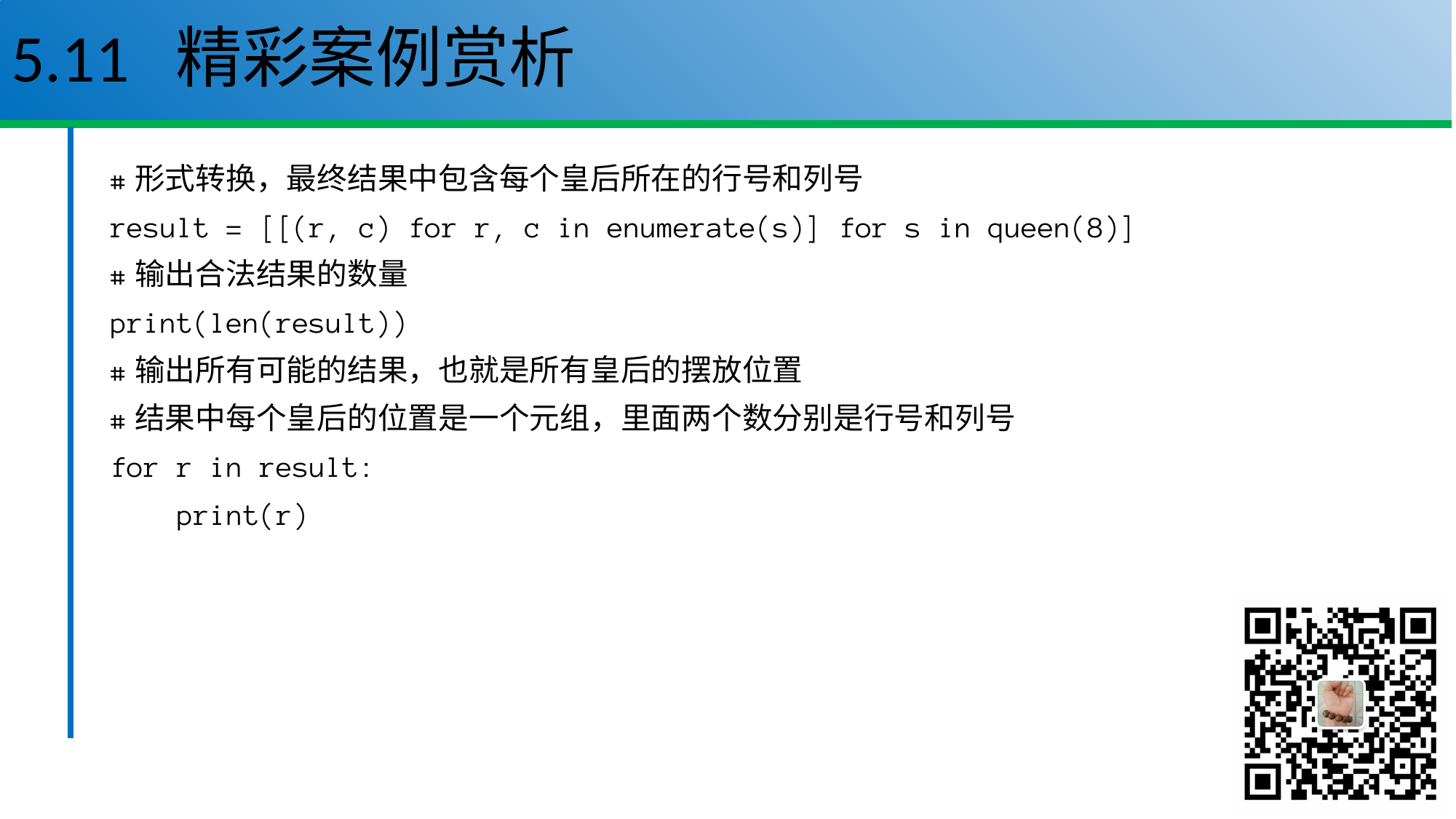

# 5.11  精彩案例赏析
#形式转换，最终结果中包含每个皇后所在的行号和列号
result = [[(r, c) for r, c in enumerate(s)] for s in queen(8)]
#输出合法结果的数量
print(len(result))
#输出所有可能的结果，也就是所有皇后的摆放位置
#结果中每个皇后的位置是一个元组，里面两个数分别是行号和列号
for r in result:
    print(r)
114